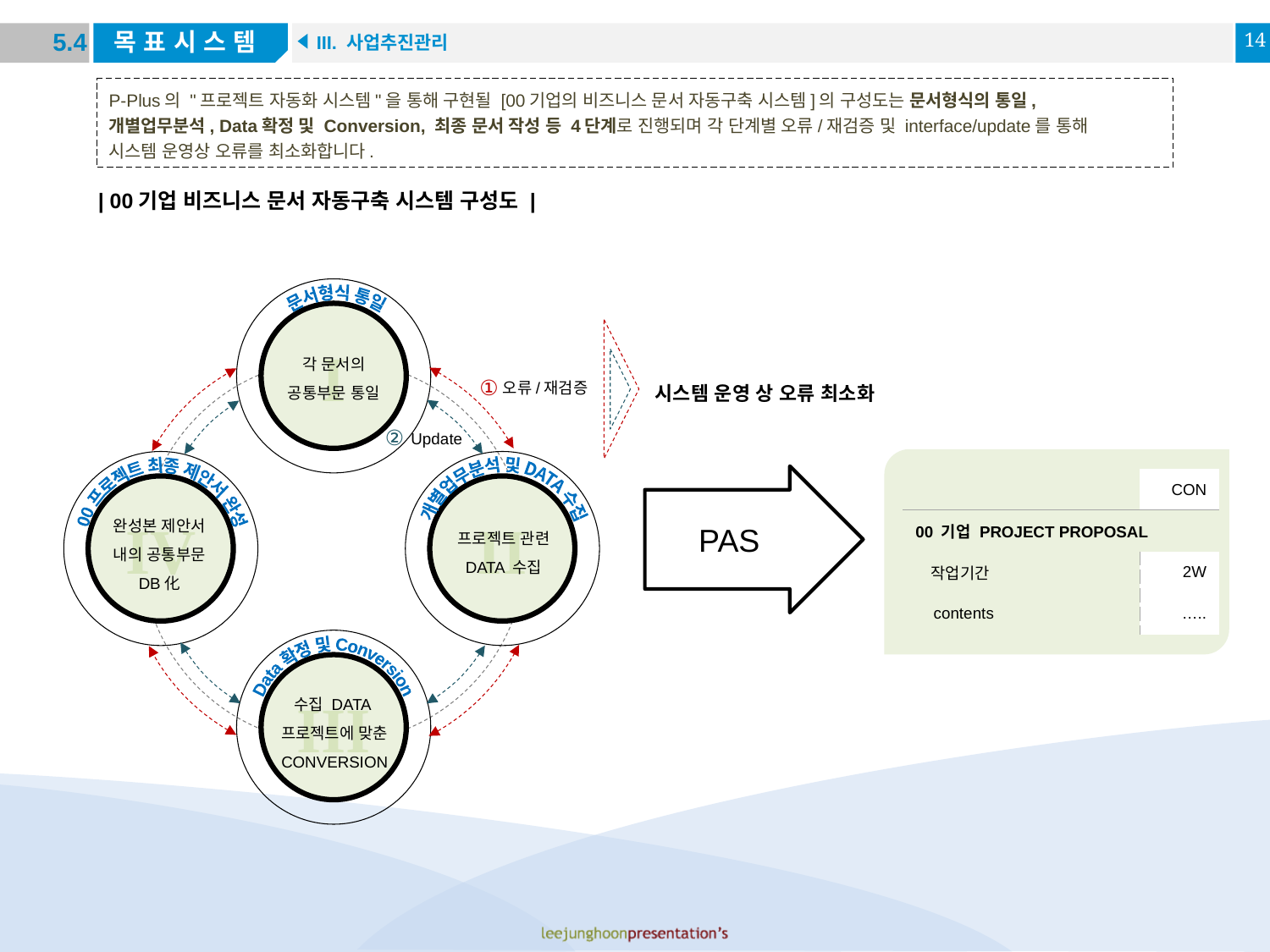

| 00기업 비즈니스 문서 자동구축 시스템 구성도 |

문서형식 통일
I
각 문서의
공통부문 통일

①
오류/재검증

②
Update

개별업무분석 및 DATA 수집
00 프로젝트 최종 제안서 완성
IV
II
완성본 제안서
내의 공통부문
DB化
프로젝트 관련
DATA 수집

Data 확정 및 Conversion
III
수집 DATA
프로젝트에 맞춘
CONVERSION
시스템 운영 상 오류 최소화

PAS
|  | CON |
| --- | --- |
| 00 기업 PROJECT PROPOSAL |  |
| 작업기간 | 2W |
| contents | ….. |